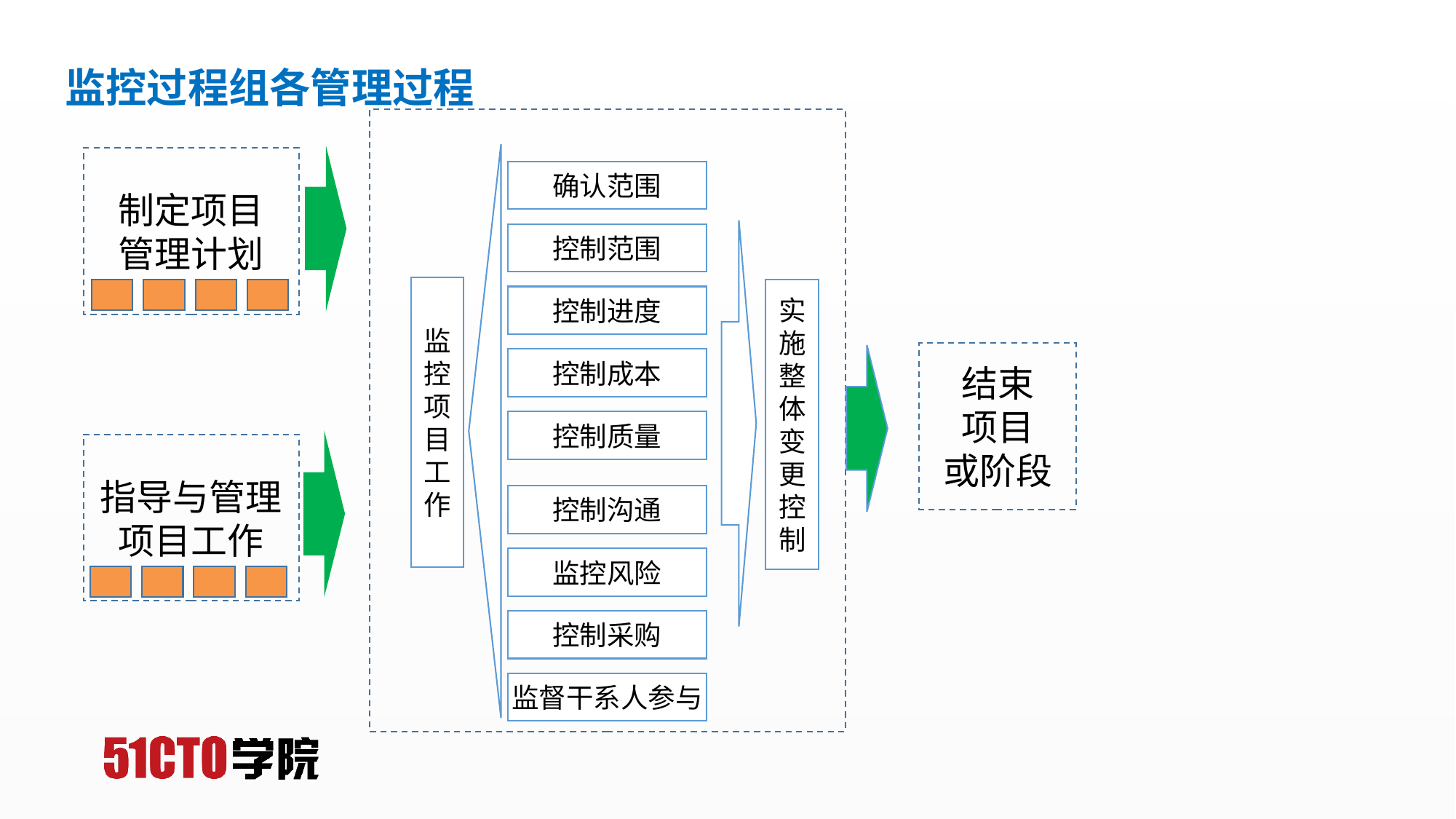

# 监控过程组各管理过程

制定项目
管理计划
确认范围

控制范围
监控项目工作

实施整体变更控制
控制进度
结束
项目
或阶段

控制成本
控制质量

指导与管理项目工作
控制沟通
监控风险

控制采购
监督干系人参与